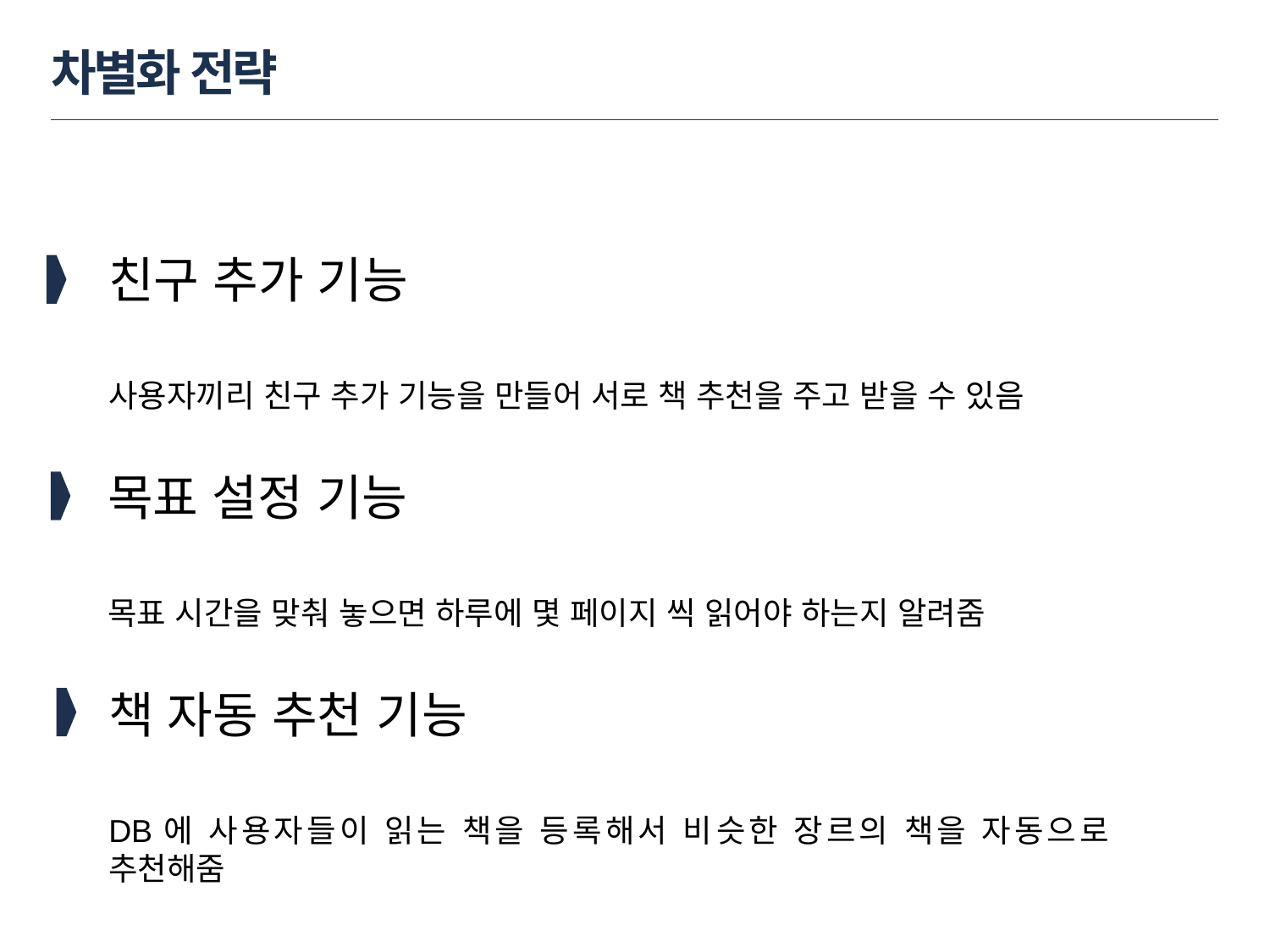

# 차별화 전략
친구 추가 기능

사용자끼리 친구 추가 기능을 만들어 서로 책 추천을 주고 받을 수 있음

목표 설정 기능

목표 시간을 맞춰 놓으면 하루에 몇 페이지 씩 읽어야 하는지 알려줌

책 자동 추천 기능

DB에 사용자들이 읽는 책을 등록해서 비슷한 장르의 책을 자동으로 추천해줌